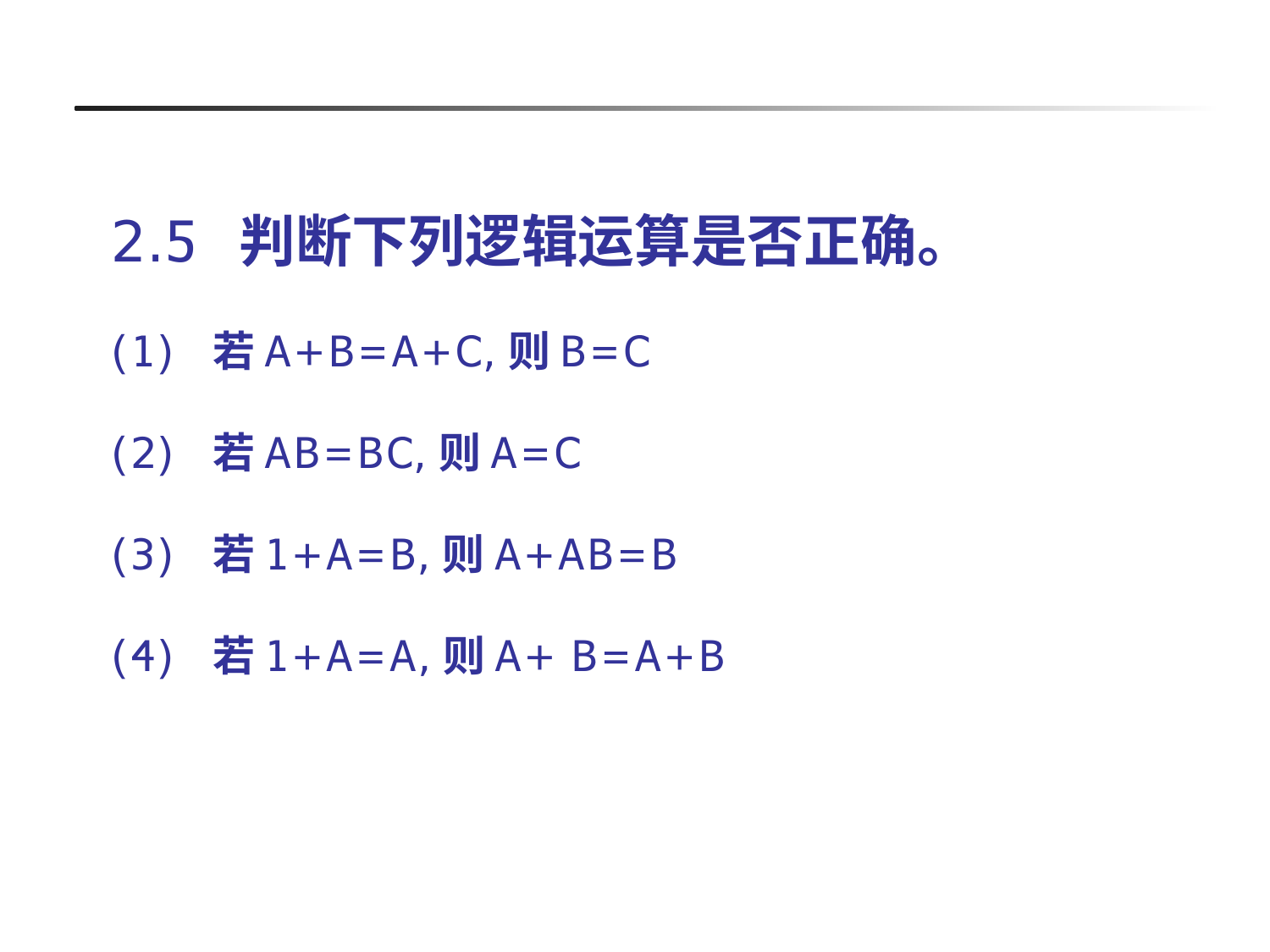

# 2.5	判断下列逻辑运算是否正确。 (1)  若A+B=A+C,则B=C (2)  若AB=BC,则A=C (3)  若1+A=B,则A+AB=B (4)  若1+A=A,则A+ B=A+B